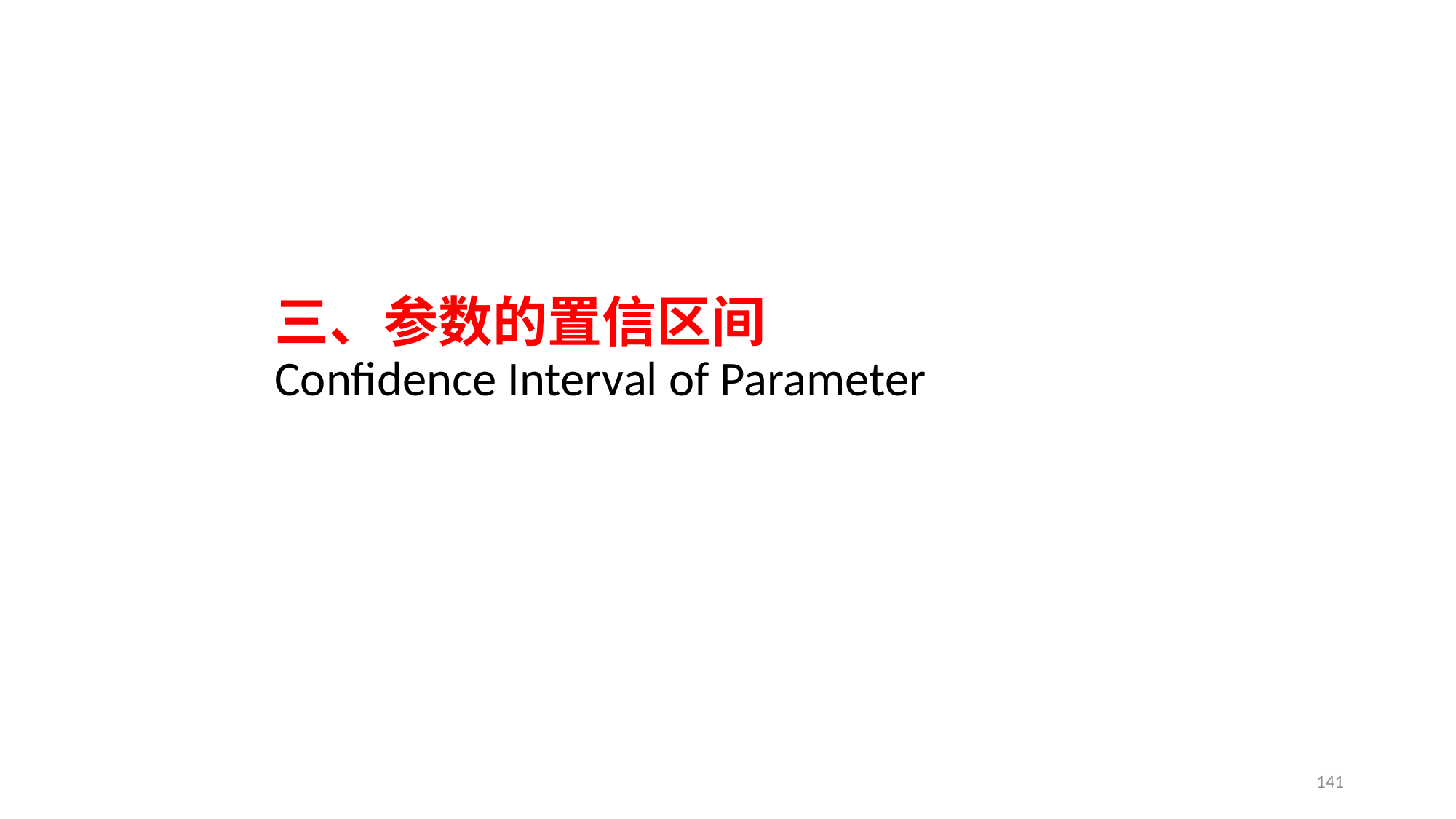

# 三、参数的置信区间 Confidence Interval of Parameter
141